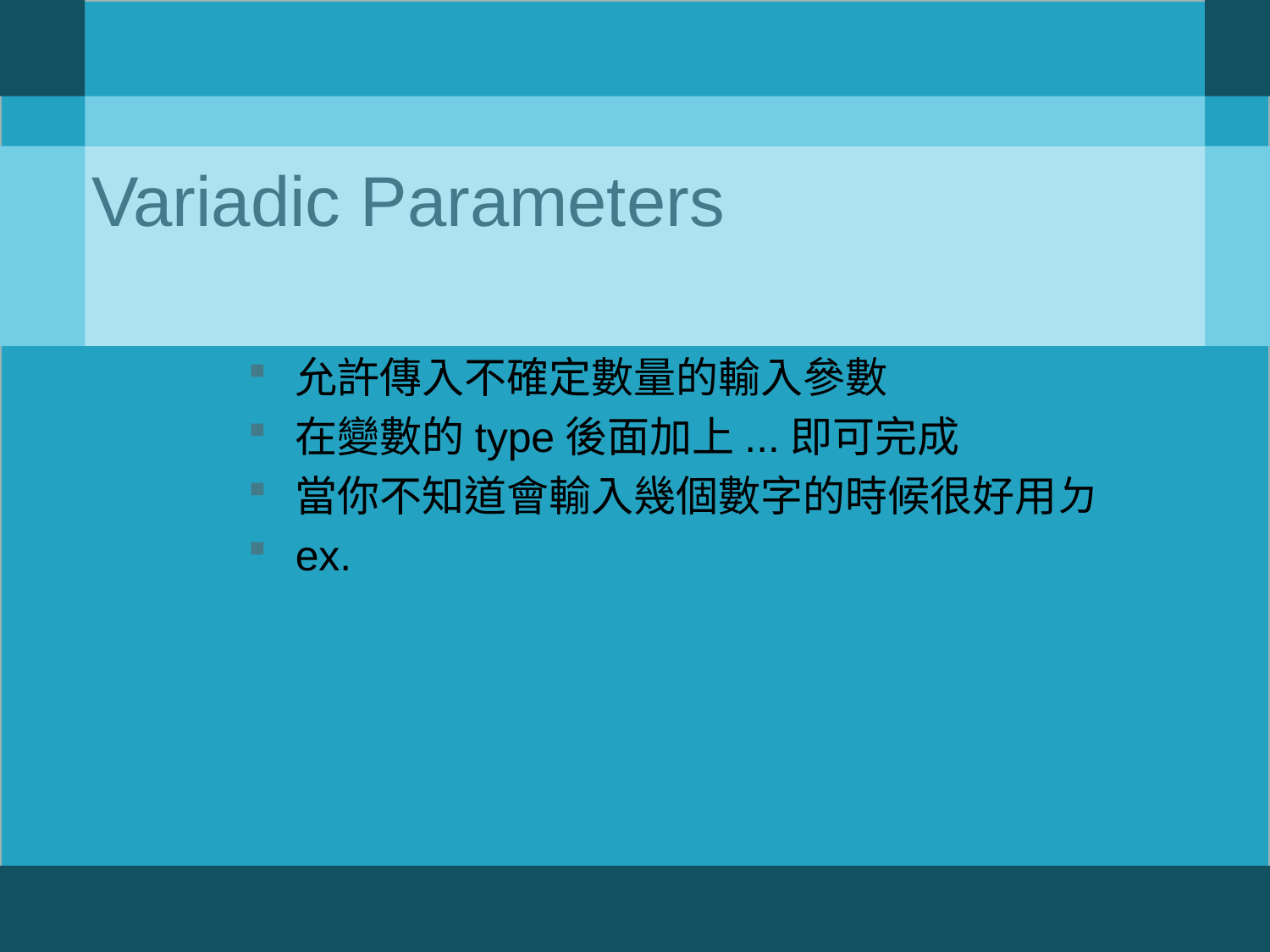

# Variadic Parameters
允許傳入不確定數量的輸入參數
在變數的type後面加上...即可完成
當你不知道會輸入幾個數字的時候很好用ㄉ
ex.